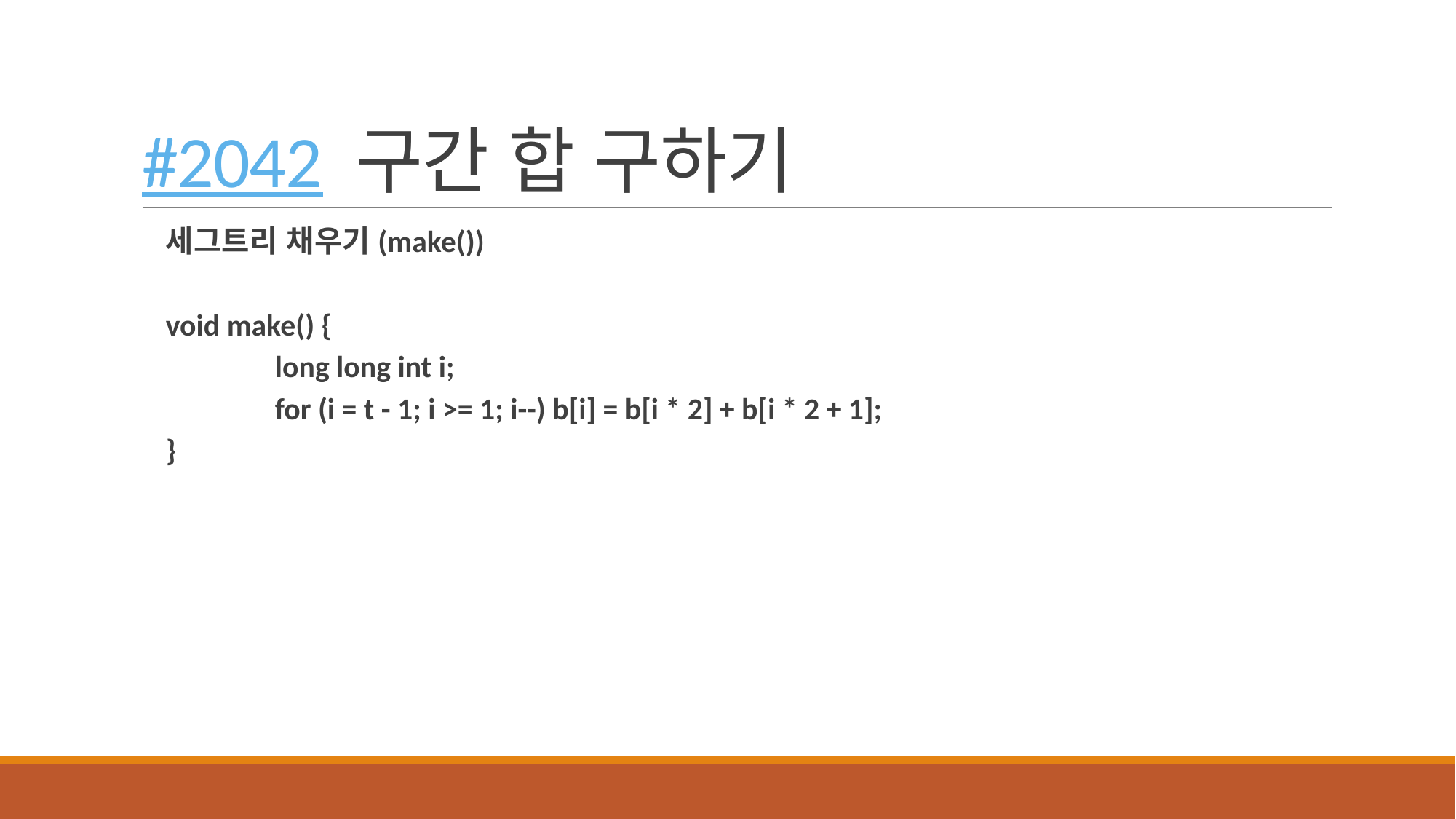

# #2042 구간 합 구하기
세그트리 채우기(make())

void make() {
	long long int i;
	for (i = t - 1; i >= 1; i--) b[i] = b[i * 2] + b[i * 2 + 1];
}